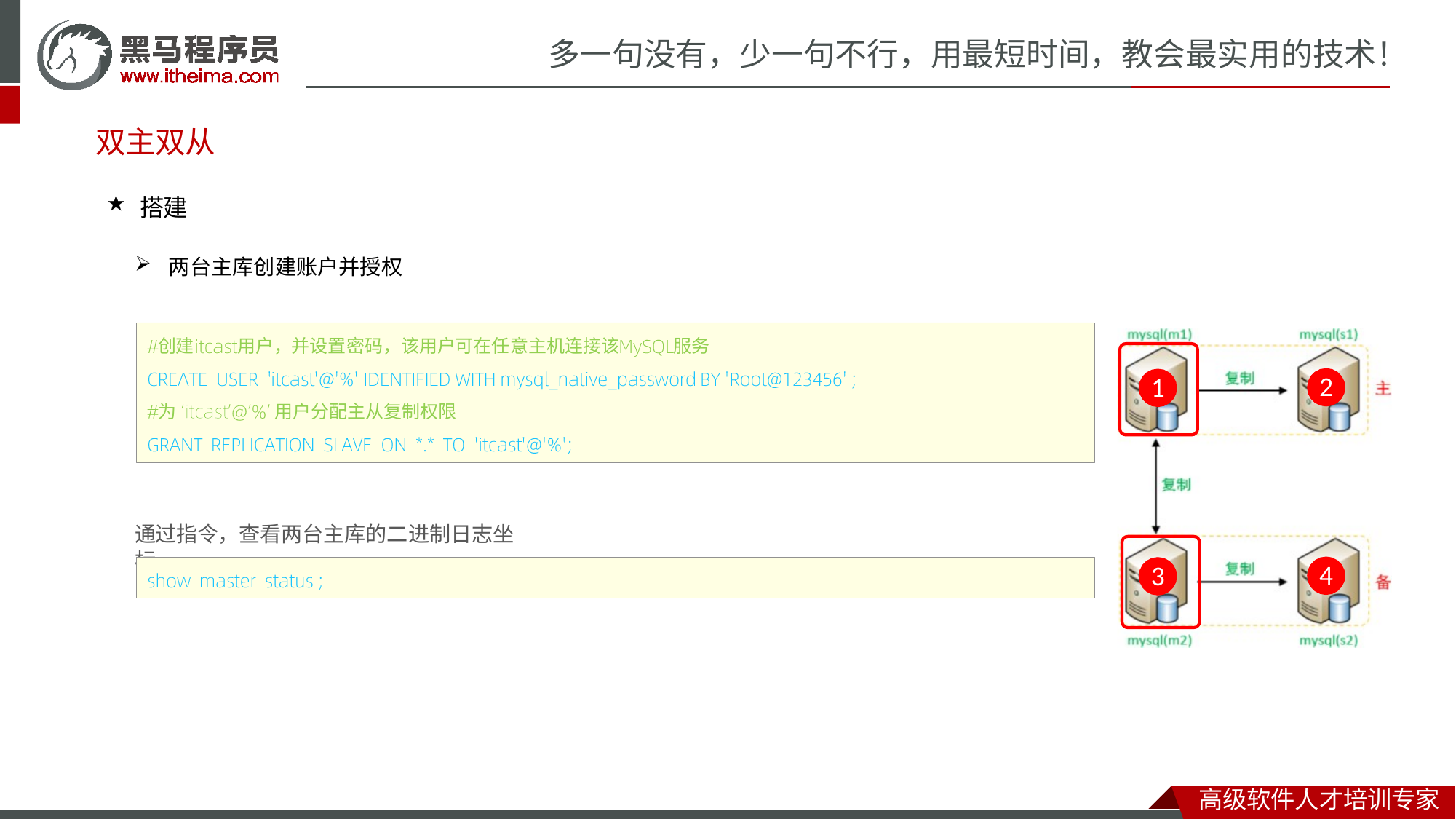

# 多一句没有，少一句不行，用最短时间，教会最实用的技术！

双主双从
搭建

两台主库创建账户并授权

创建
用户，并设置密码，该用户可在任意主机连接该
服务

2

1

为
用户分配主从复制权限

通过指令，查看两台主库的二进制日志坐标

4

3

高级软件人才培训专家